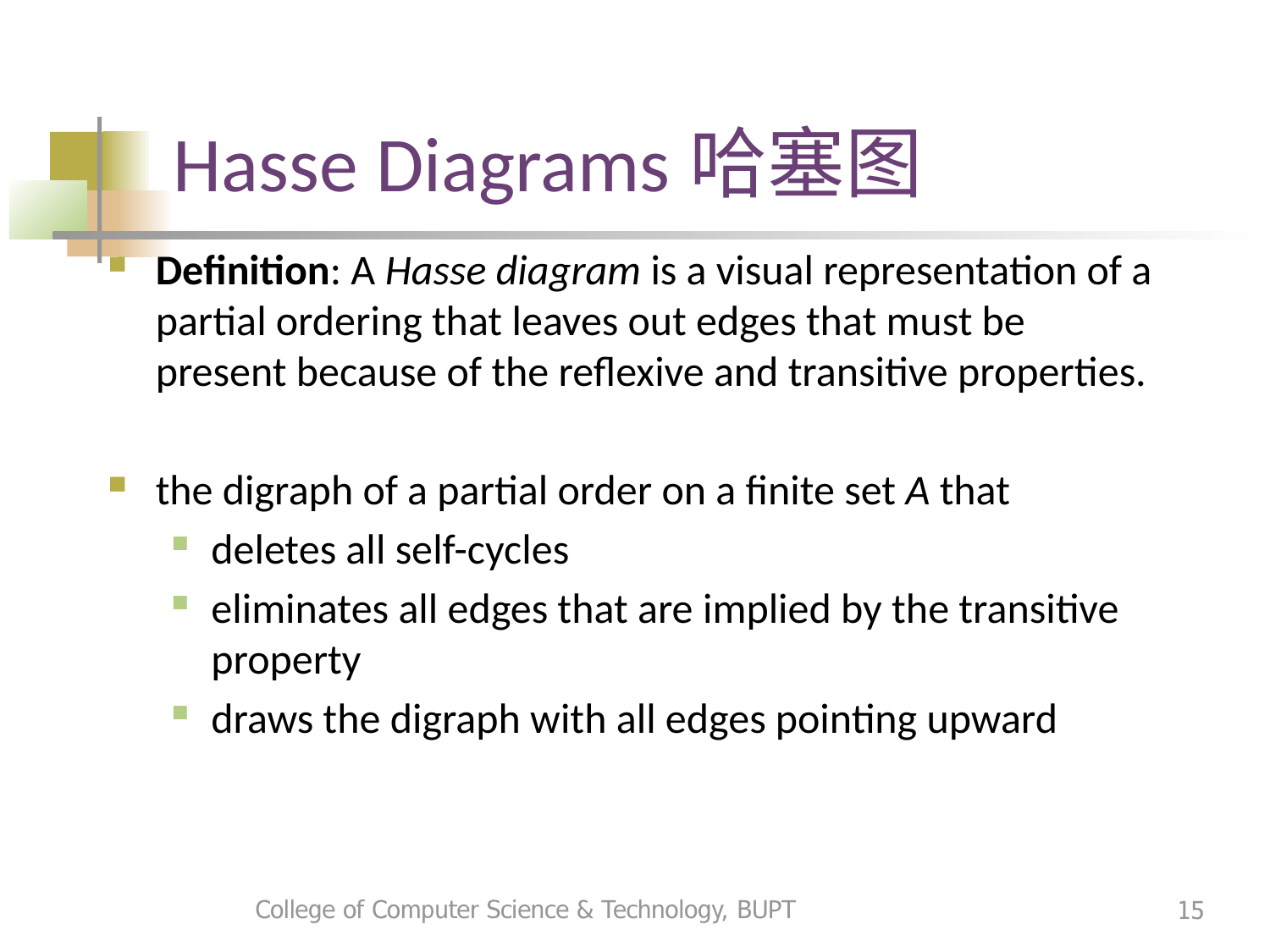

# Hasse Diagrams哈塞图
Definition: A Hasse diagram is a visual representation of a partial ordering that leaves out edges that must be present because of the reflexive and transitive properties.

the digraph of a partial order on a finite set A that
deletes all self-cycles
eliminates all edges that are implied by the transitive property
draws the digraph with all edges pointing upward
College of Computer Science & Technology, BUPT
15